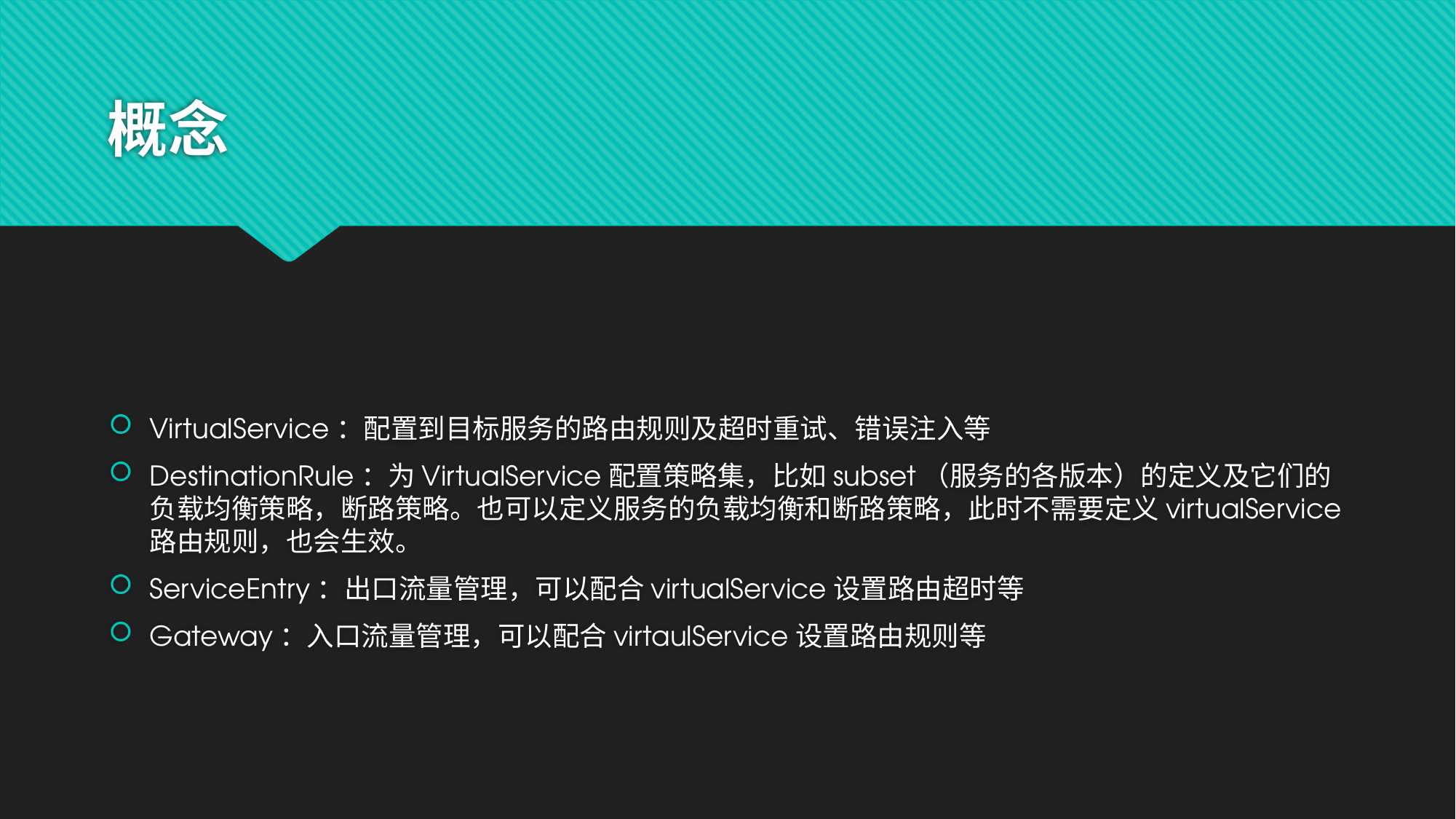

# 概念
VirtualService：配置到目标服务的路由规则及超时重试、错误注入等
DestinationRule：为VirtualService配置策略集，比如subset（服务的各版本）的定义及它们的负载均衡策略，断路策略。也可以定义服务的负载均衡和断路策略，此时不需要定义virtualService路由规则，也会生效。
ServiceEntry：出口流量管理，可以配合virtualService设置路由超时等
Gateway：入口流量管理，可以配合virtaulService设置路由规则等